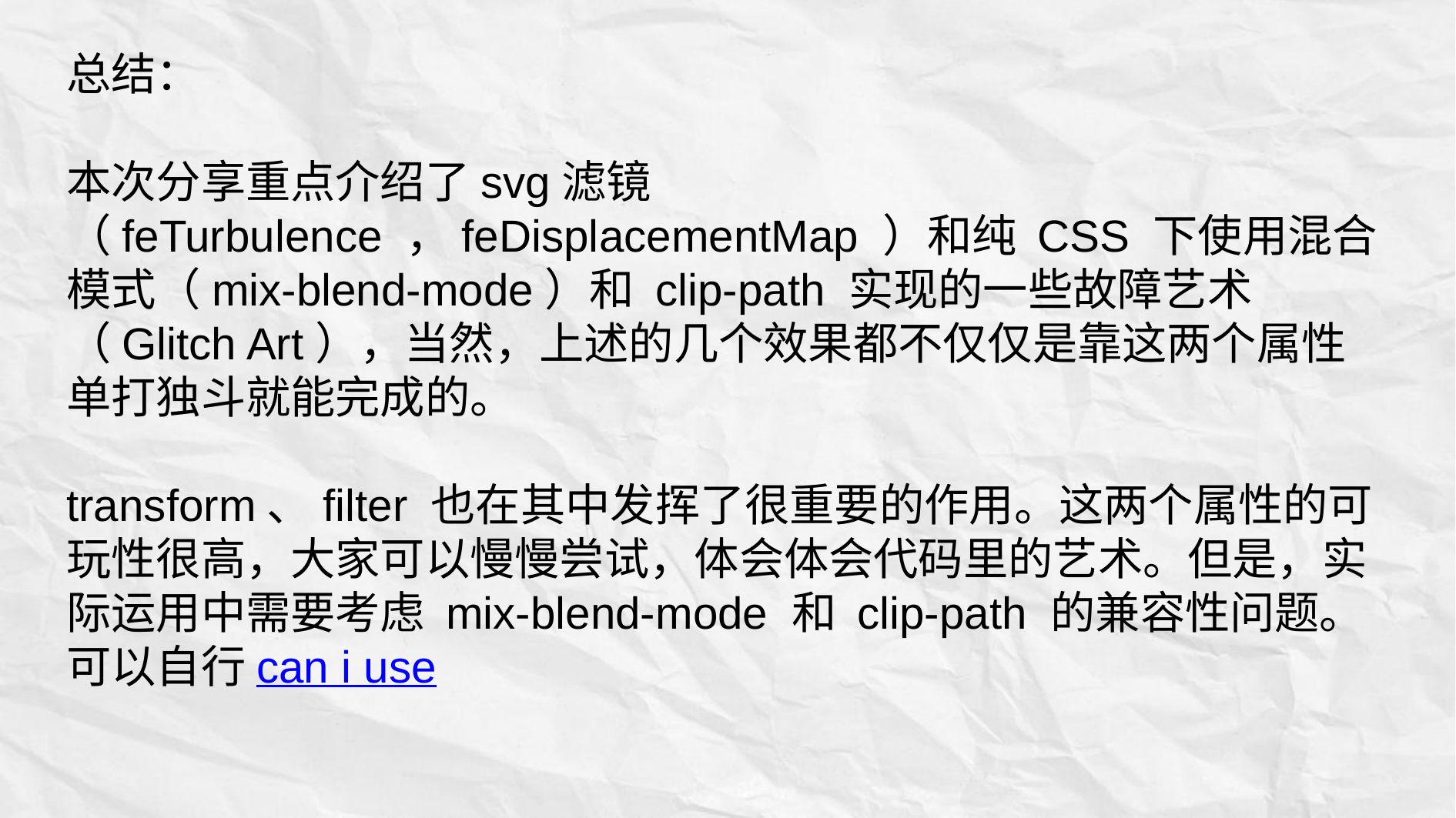

总结：

本次分享重点介绍了svg滤镜（feTurbulence ，feDisplacementMap ）和纯 CSS 下使用混合模式（mix-blend-mode）和 clip-path 实现的一些故障艺术（Glitch Art），当然，上述的几个效果都不仅仅是靠这两个属性单打独斗就能完成的。

transform、filter 也在其中发挥了很重要的作用。这两个属性的可玩性很高，大家可以慢慢尝试，体会体会代码里的艺术。但是，实际运用中需要考虑 mix-blend-mode 和 clip-path 的兼容性问题。可以自行can i use